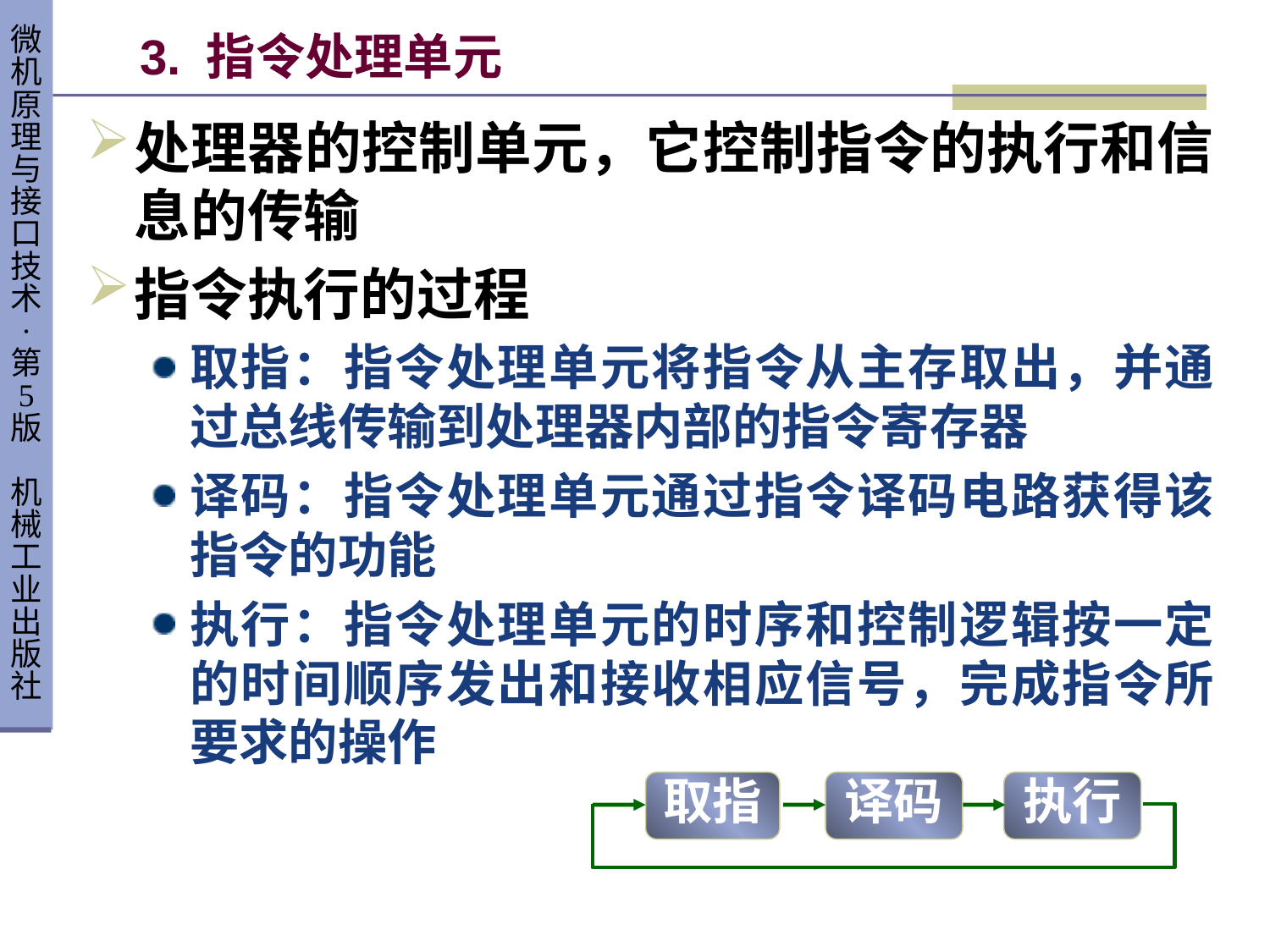

# 3. 指令处理单元
处理器的控制单元，它控制指令的执行和信息的传输
指令执行的过程
取指：指令处理单元将指令从主存取出，并通过总线传输到处理器内部的指令寄存器
译码：指令处理单元通过指令译码电路获得该指令的功能
执行：指令处理单元的时序和控制逻辑按一定的时间顺序发出和接收相应信号，完成指令所要求的操作
取指
译码
执行